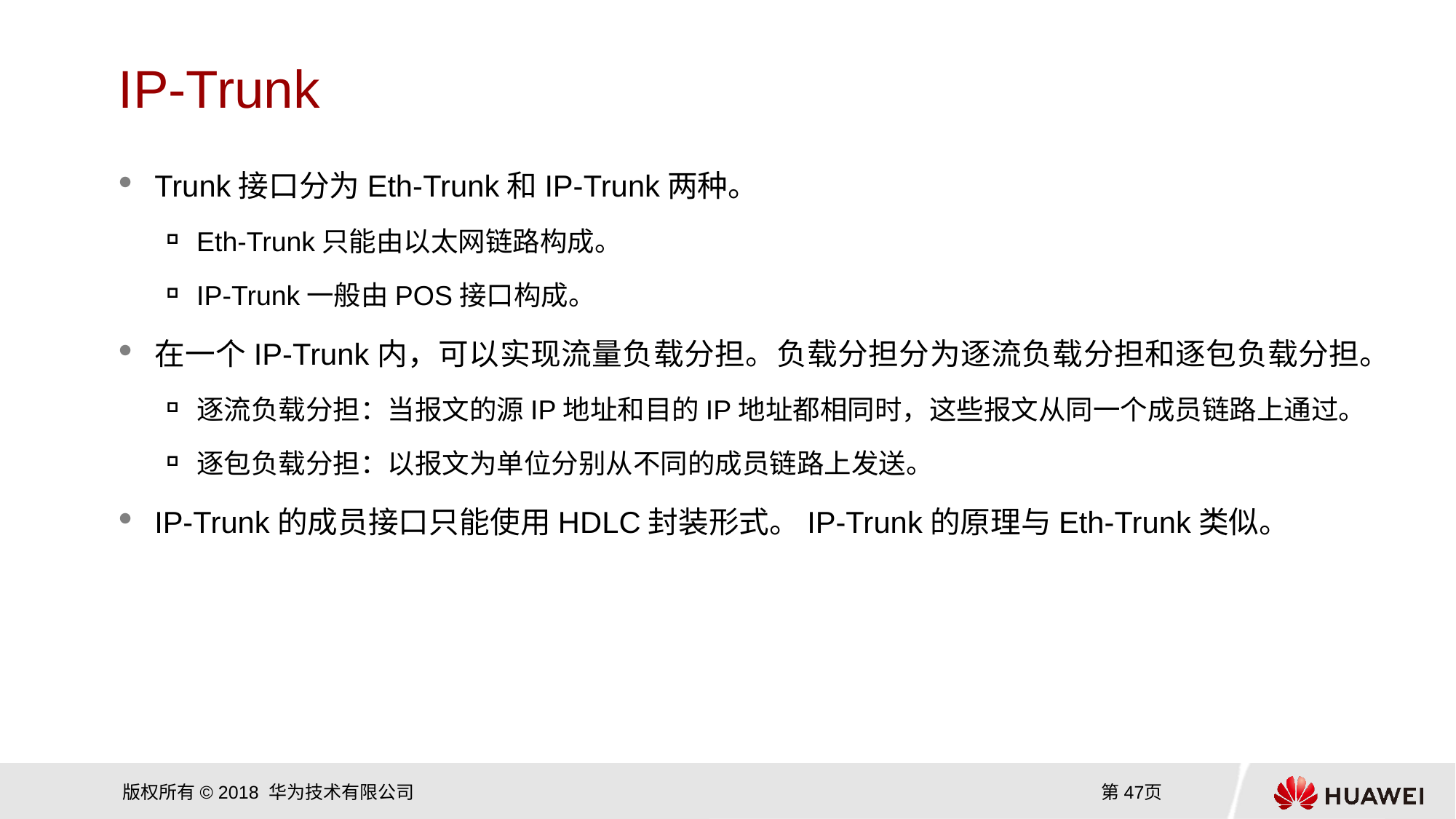

# IP-Trunk
Trunk接口分为Eth-Trunk和IP-Trunk两种。
Eth-Trunk只能由以太网链路构成。
IP-Trunk一般由POS接口构成。
在一个IP-Trunk内，可以实现流量负载分担。负载分担分为逐流负载分担和逐包负载分担。
逐流负载分担：当报文的源IP地址和目的IP地址都相同时，这些报文从同一个成员链路上通过。
逐包负载分担：以报文为单位分别从不同的成员链路上发送。
IP-Trunk的成员接口只能使用HDLC封装形式。IP-Trunk的原理与Eth-Trunk类似。